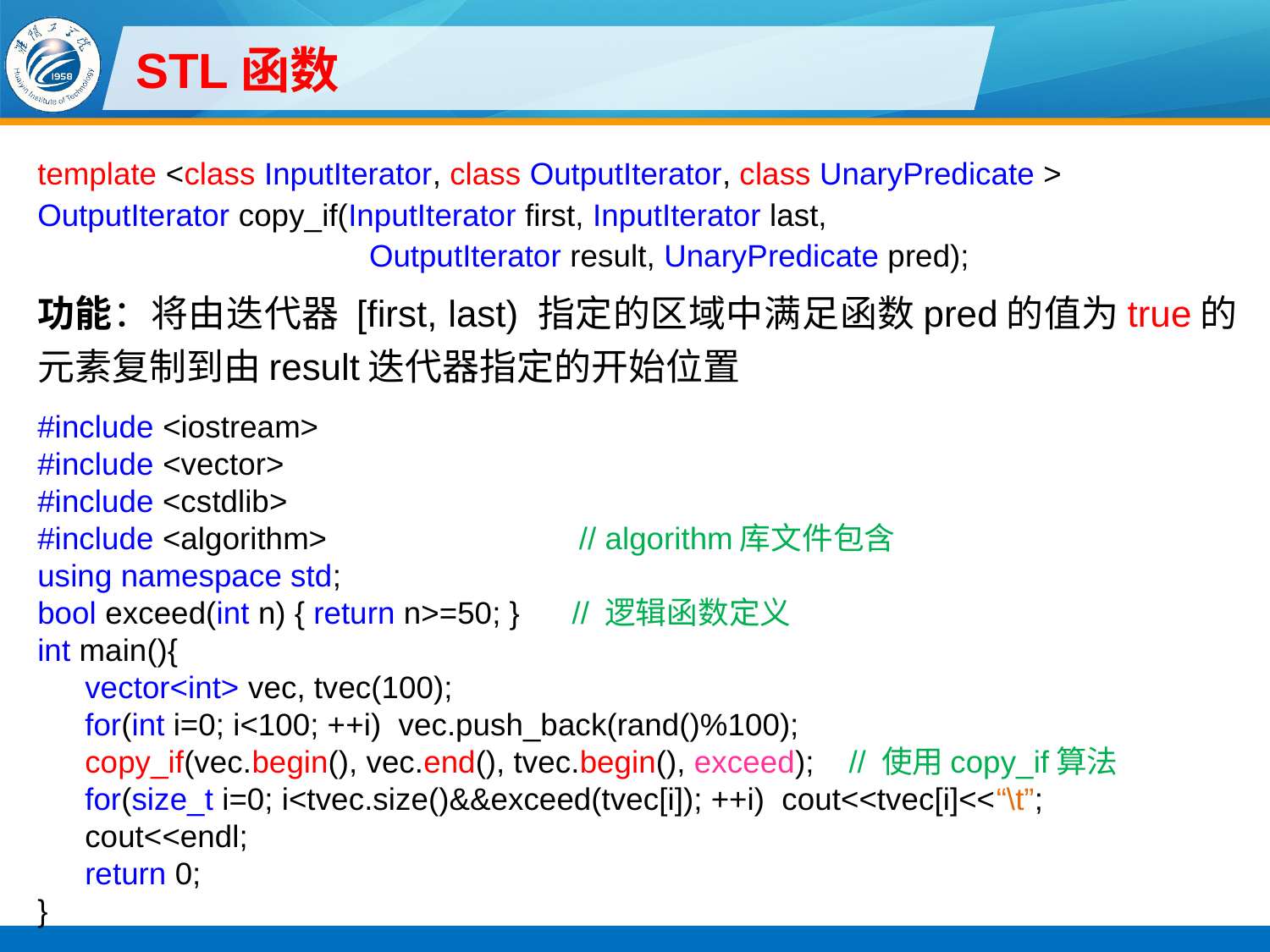

# STL函数
template <class InputIterator, class OutputIterator, class UnaryPredicate >
OutputIterator copy_if(InputIterator first, InputIterator last,
OutputIterator result, UnaryPredicate pred);
功能：将由迭代器 [first, last) 指定的区域中满足函数pred的值为true的元素复制到由result迭代器指定的开始位置
#include <iostream>
#include <vector>
#include <cstdlib>
#include <algorithm>                             // algorithm库文件包含
using namespace std;
bool exceed(int n) { return n>=50; }      // 逻辑函数定义
int main(){
vector<int> vec, tvec(100);
for(int i=0; i<100; ++i)  vec.push_back(rand()%100);
copy_if(vec.begin(), vec.end(), tvec.begin(), exceed);    // 使用copy_if算法
for(size_t i=0; i<tvec.size()&&exceed(tvec[i]); ++i)  cout<<tvec[i]<<“\t”;
cout<<endl;
return 0;
}